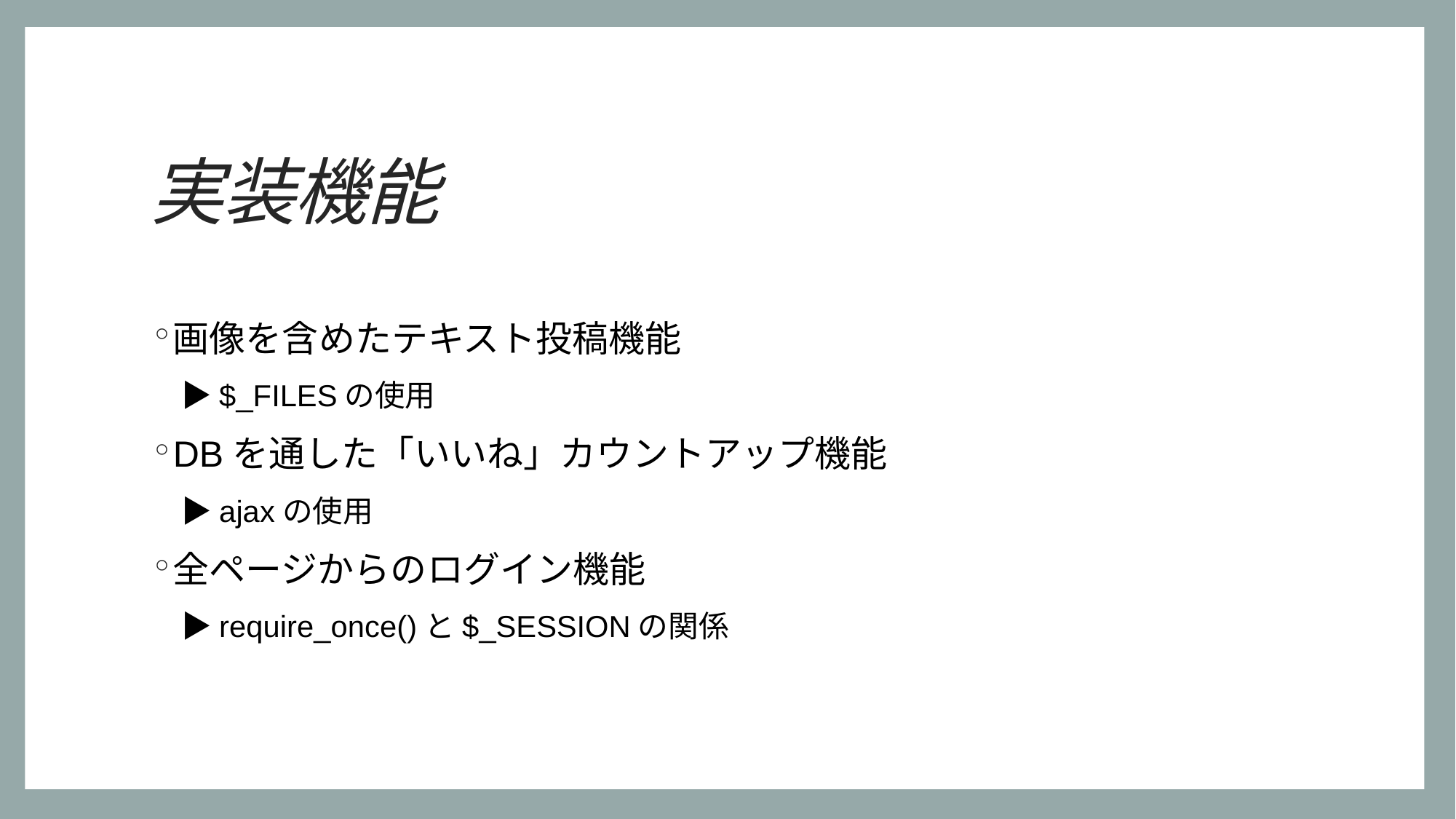

# 実装機能
画像を含めたテキスト投稿機能
　▶︎$_FILESの使用
DBを通した「いいね」カウントアップ機能
　▶︎ajaxの使用
全ページからのログイン機能
　▶︎require_once()と$_SESSIONの関係